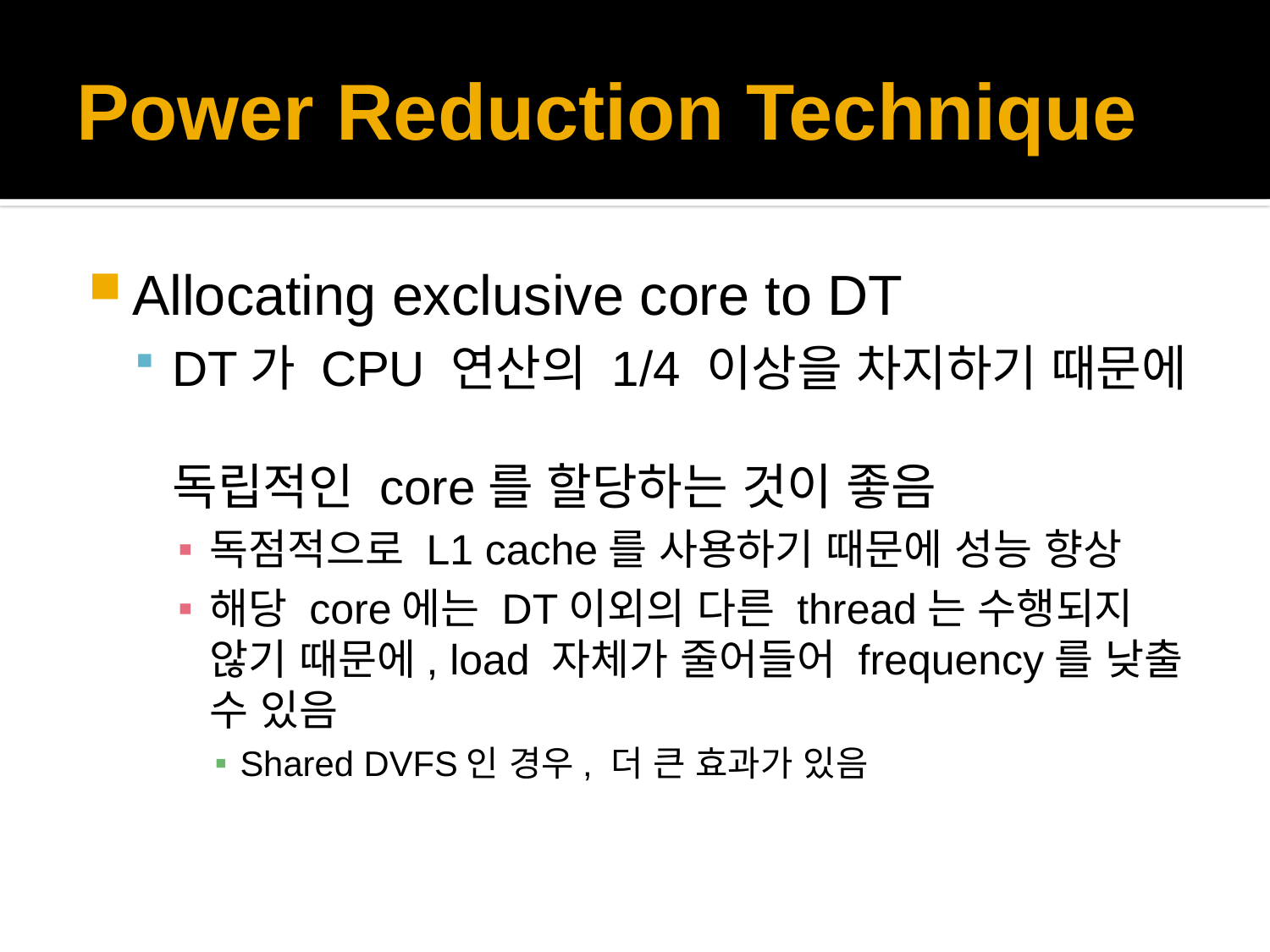

# Power Reduction Technique
Allocating exclusive core to DT
DT가 CPU 연산의 1/4 이상을 차지하기 때문에
독립적인 core를 할당하는 것이 좋음
독점적으로 L1 cache를 사용하기 때문에 성능 향상
해당 core에는 DT이외의 다른 thread는 수행되지 않기 때문에, load 자체가 줄어들어 frequency를 낮출 수 있음
Shared DVFS인 경우, 더 큰 효과가 있음